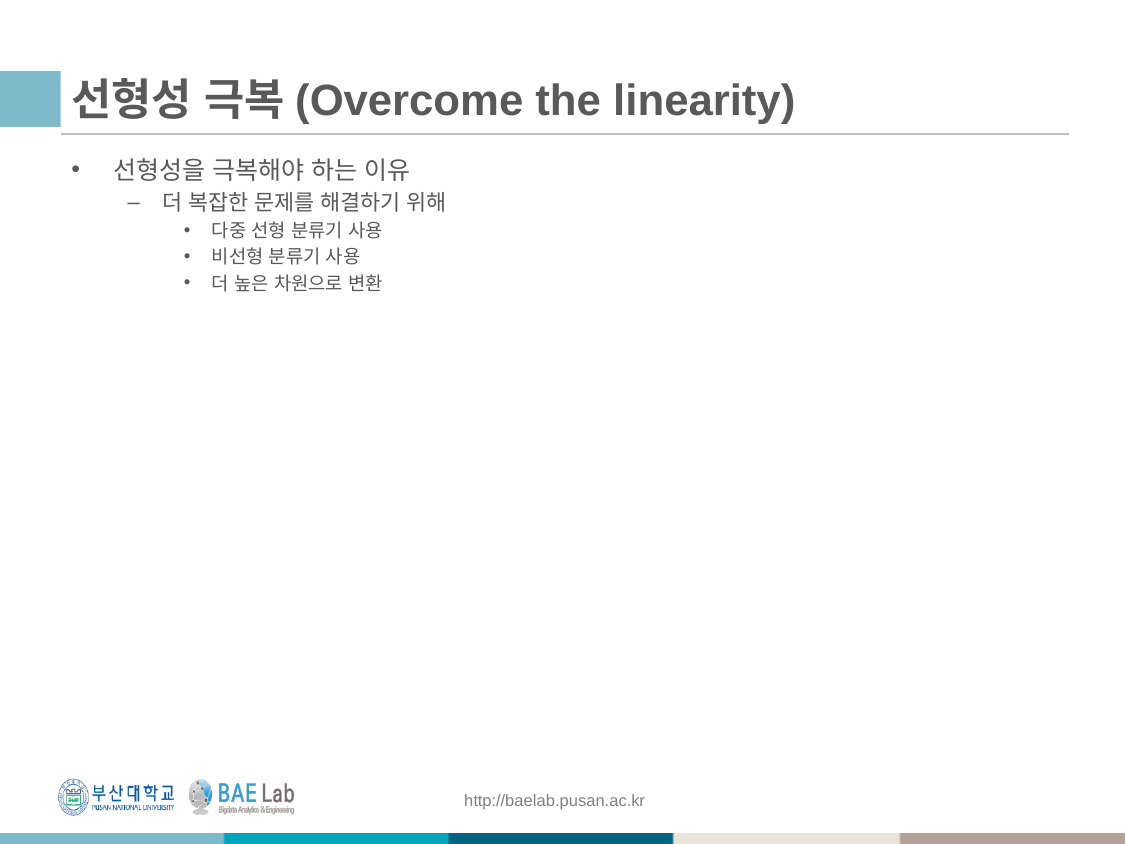

# 선형성 극복(Overcome the linearity)
선형성을 극복해야 하는 이유
더 복잡한 문제를 해결하기 위해
다중 선형 분류기 사용
비선형 분류기 사용
더 높은 차원으로 변환